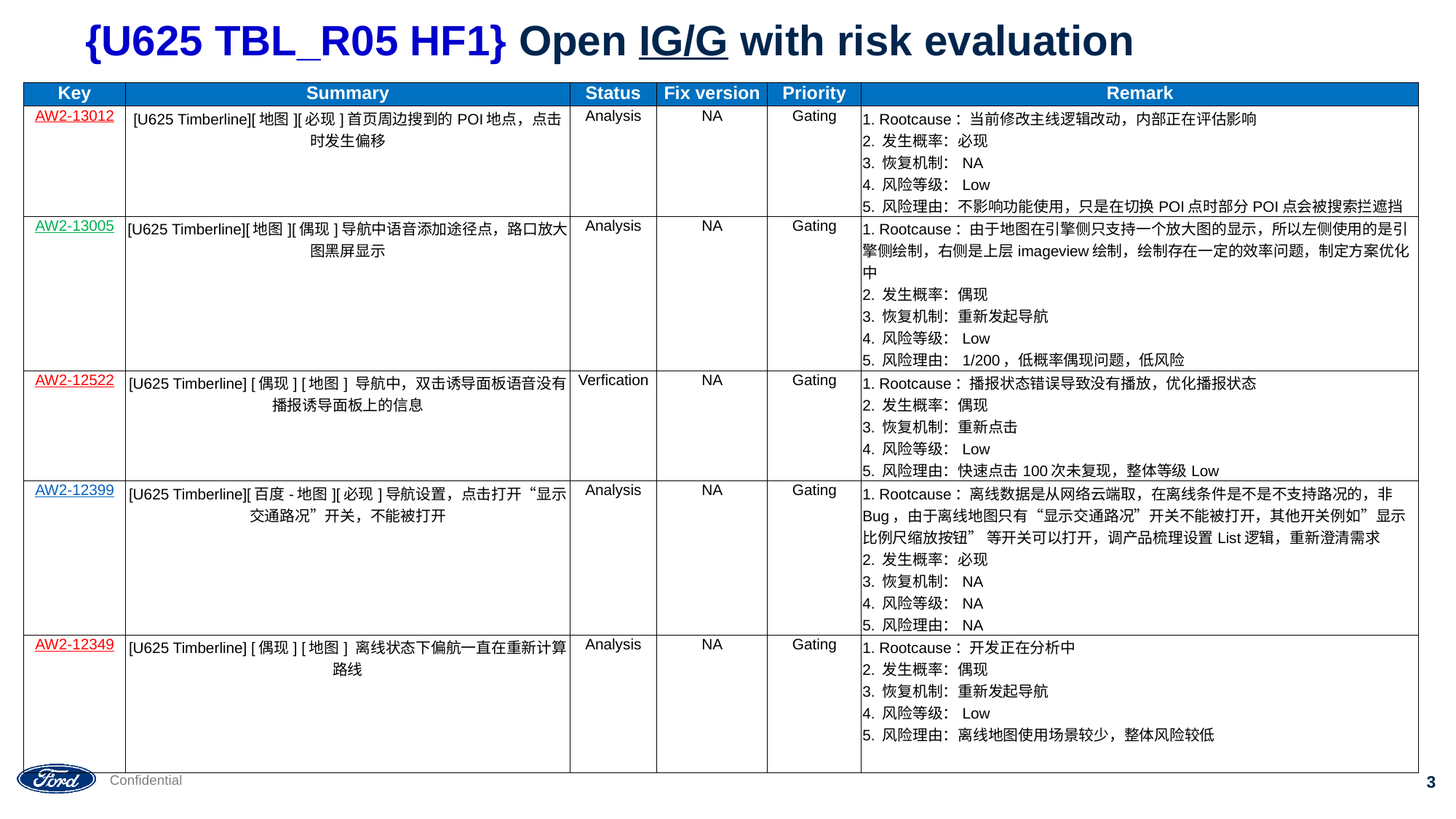

# {U625 TBL_R05 HF1} Open IG/G with risk evaluation
| Key | Summary | Status | Fix version | Priority | Remark |
| --- | --- | --- | --- | --- | --- |
| AW2-13012 | [U625 Timberline][地图][必现]首页周边搜到的POI地点，点击时发生偏移 | Analysis | NA | Gating | 1. Rootcause：当前修改主线逻辑改动，内部正在评估影响 2. 发生概率：必现 3. 恢复机制：NA 4. 风险等级：Low 5. 风险理由：不影响功能使用，只是在切换POI点时部分POI点会被搜索拦遮挡 |
| AW2-13005 | [U625 Timberline][地图][偶现]导航中语音添加途径点，路口放大图黑屏显示 | Analysis | NA | Gating | 1. Rootcause：由于地图在引擎侧只支持一个放大图的显示，所以左侧使用的是引擎侧绘制，右侧是上层imageview绘制，绘制存在一定的效率问题，制定方案优化中 2. 发生概率：偶现 3. 恢复机制：重新发起导航 4. 风险等级：Low 5. 风险理由：1/200，低概率偶现问题，低风险 |
| AW2-12522 | [U625 Timberline] [偶现] [地图] 导航中，双击诱导面板语音没有播报诱导面板上的信息 | Verfication | NA | Gating | 1. Rootcause：播报状态错误导致没有播放，优化播报状态 2. 发生概率：偶现 3. 恢复机制：重新点击 4. 风险等级：Low 5. 风险理由：快速点击100次未复现，整体等级Low |
| AW2-12399 | [U625 Timberline][百度-地图][必现]导航设置，点击打开“显示交通路况”开关，不能被打开 | Analysis | NA | Gating | 1. Rootcause：离线数据是从网络云端取，在离线条件是不是不支持路况的，非Bug，由于离线地图只有“显示交通路况”开关不能被打开，其他开关例如”显示比例尺缩放按钮” 等开关可以打开，调产品梳理设置List逻辑，重新澄清需求 2. 发生概率：必现 3. 恢复机制：NA 4. 风险等级：NA 5. 风险理由：NA |
| AW2-12349 | [U625 Timberline] [偶现] [地图] 离线状态下偏航一直在重新计算路线 | Analysis | NA | Gating | 1. Rootcause：开发正在分析中 2. 发生概率：偶现 3. 恢复机制：重新发起导航 4. 风险等级：Low 5. 风险理由：离线地图使用场景较少，整体风险较低 |